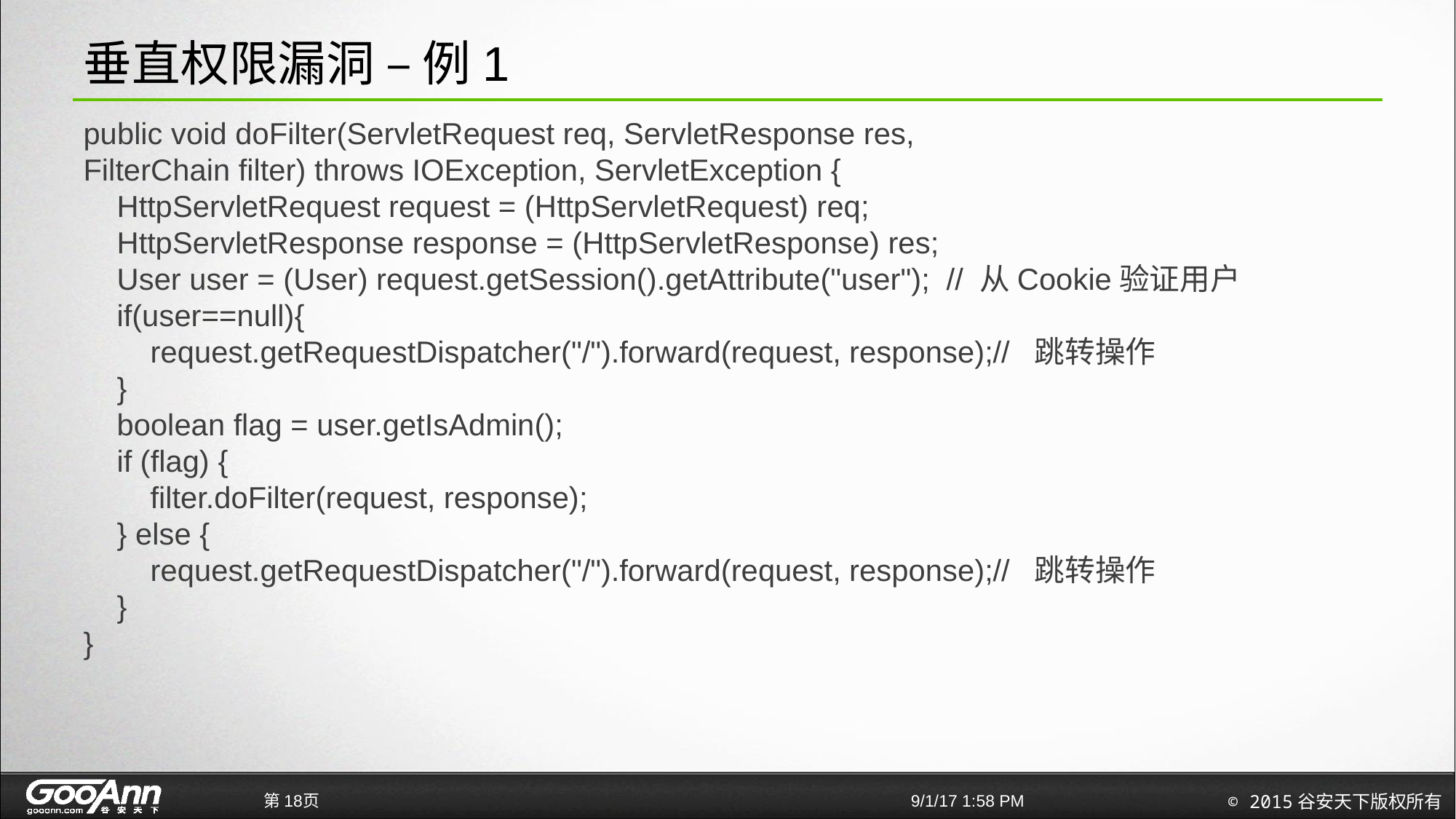

# 垂直权限漏洞 – 例1
public void doFilter(ServletRequest req, ServletResponse res,
FilterChain filter) throws IOException, ServletException {
    HttpServletRequest request = (HttpServletRequest) req;
    HttpServletResponse response = (HttpServletResponse) res;
    User user = (User) request.getSession().getAttribute("user");  // 从Cookie验证用户
    if(user==null){
        request.getRequestDispatcher("/").forward(request, response);//  跳转操作
    }
    boolean flag = user.getIsAdmin();
    if (flag) {
        filter.doFilter(request, response);
    } else {
        request.getRequestDispatcher("/").forward(request, response);//  跳转操作
    }
}